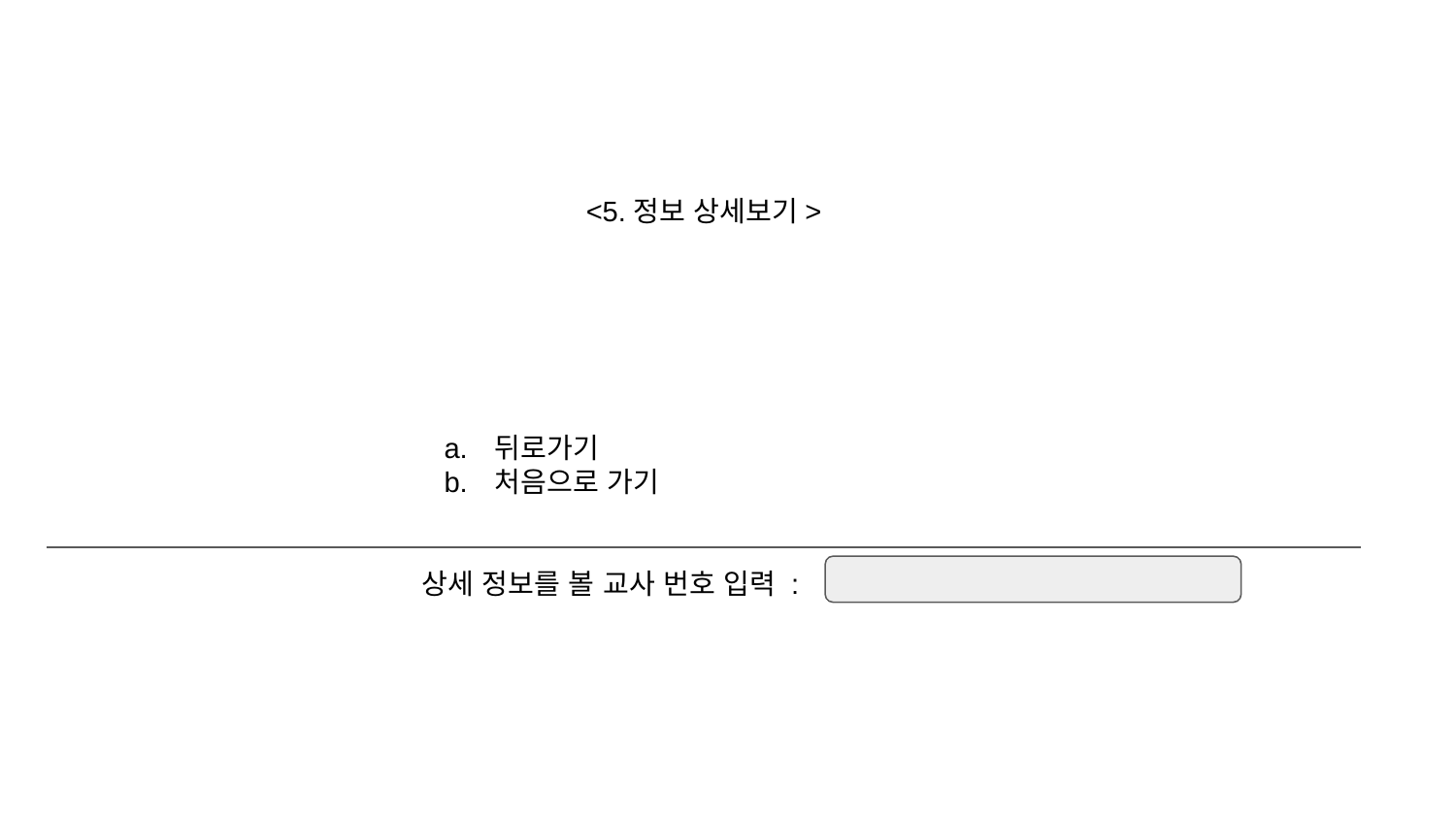

<5.정보 상세보기>

뒤로가기
처음으로 가기

상세 정보를 볼 교사 번호 입력 :